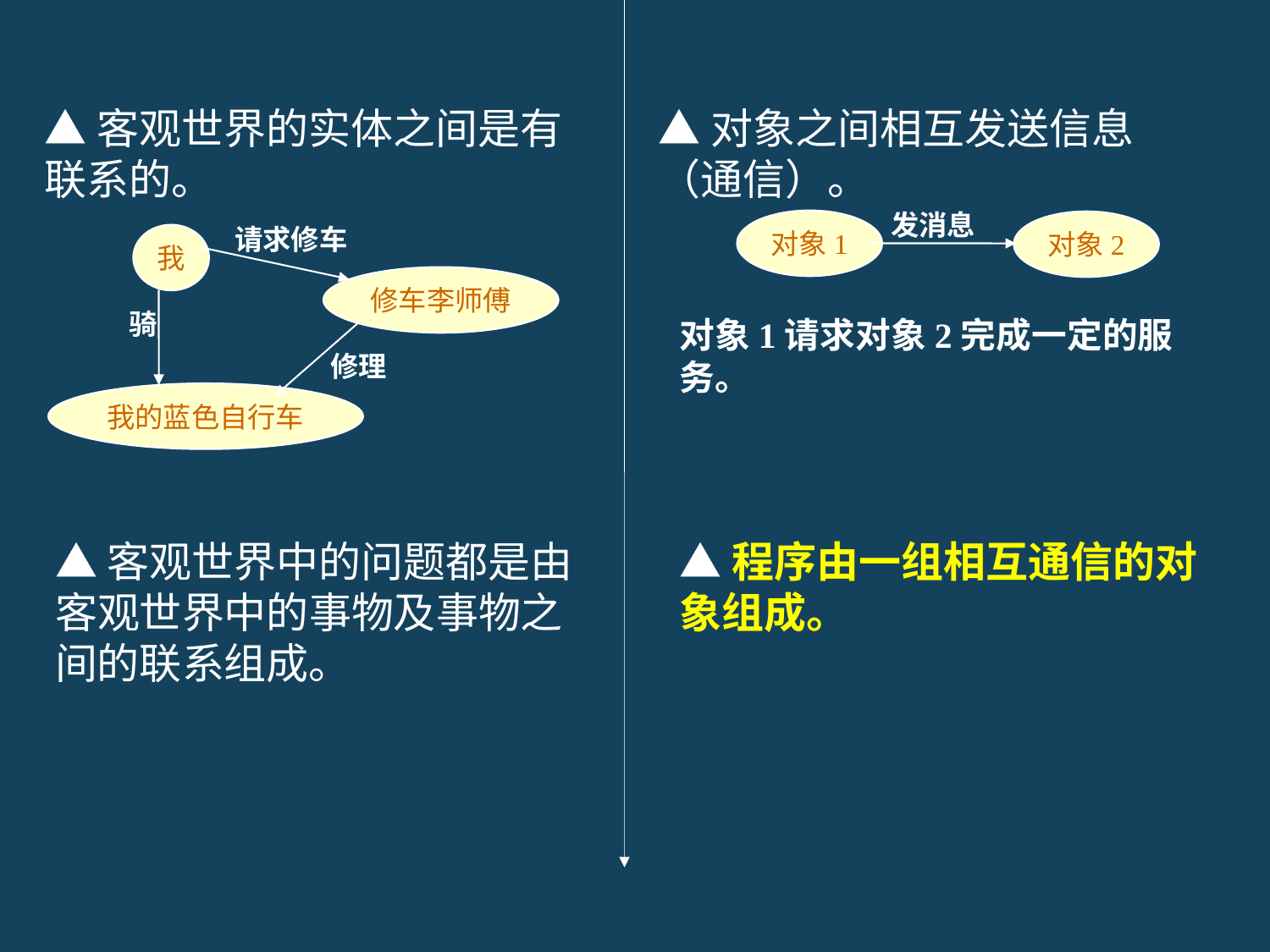

▲客观世界的实体之间是有联系的。
▲对象之间相互发送信息（通信）。
发消息
对象1
对象2
请求修车
我

修车李师傅

骑
对象1请求对象2完成一定的服务。

修理
我的蓝色自行车
▲客观世界中的问题都是由客观世界中的事物及事物之间的联系组成。
▲程序由一组相互通信的对象组成。